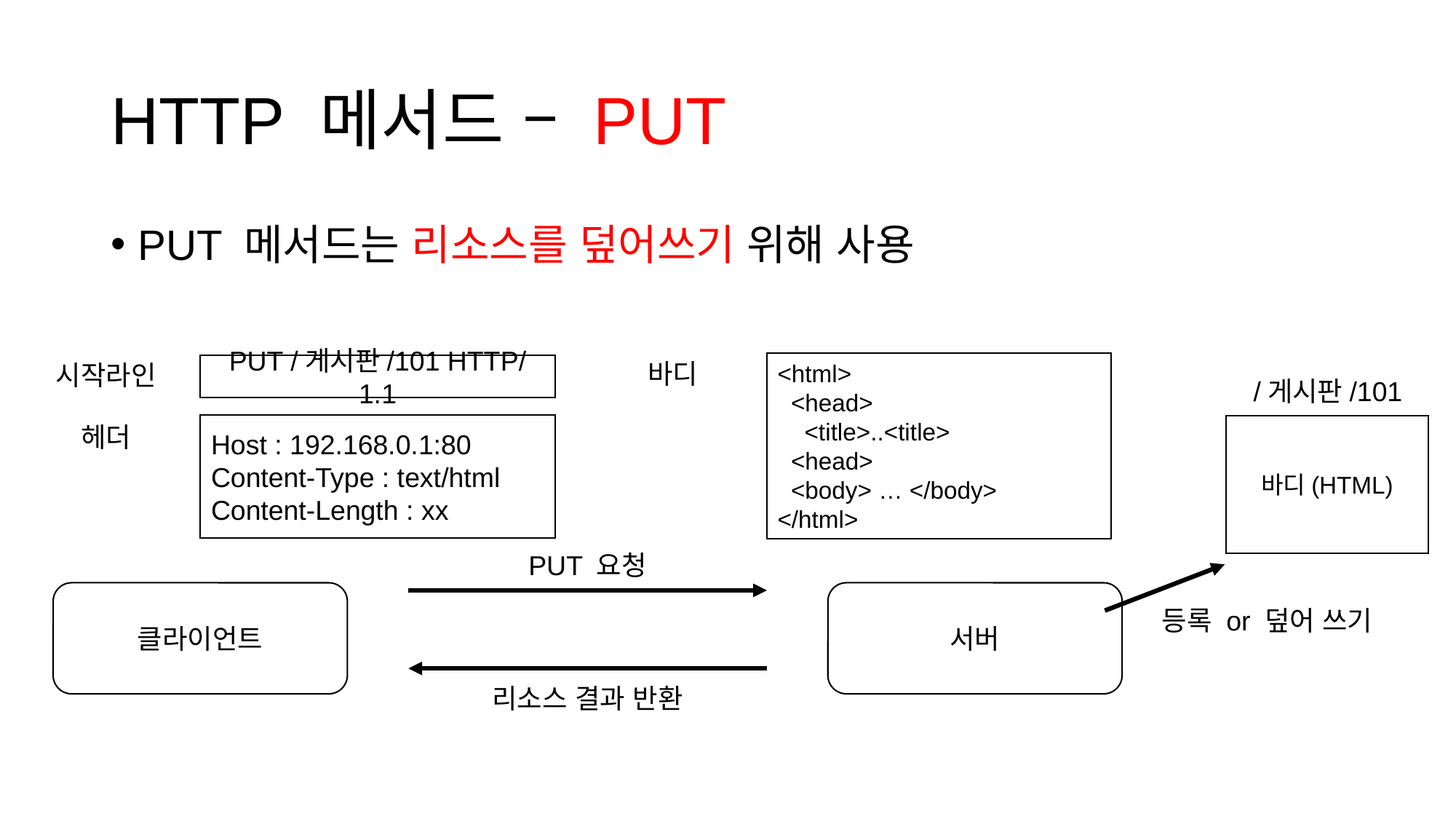

# HTTP 메서드 – PUT
PUT 메서드는 리소스를 덮어쓰기 위해 사용
<html>
  <head>
    <title>..<title>
  <head>
  <body> … </body>
</html>
바디
시작라인
PUT /게시판/101 HTTP/1.1
/게시판/101
Host : 192.168.0.1:80
Content-Type : text/html
Content-Length : xx
바디(HTML)
헤더
PUT 요청
클라이언트
서버
등록 or 덮어 쓰기
리소스 결과 반환